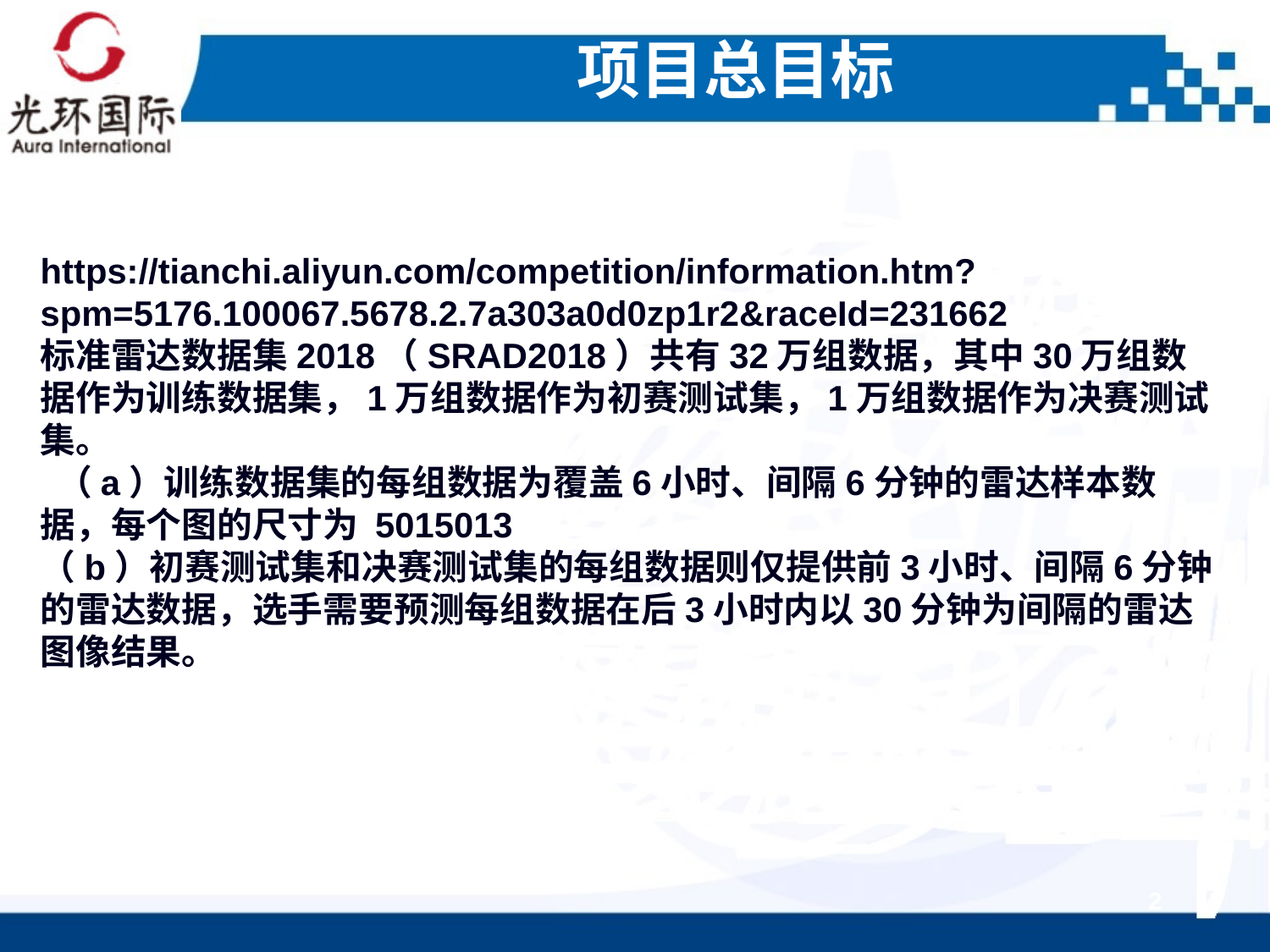

项目总目标

https://tianchi.aliyun.com/competition/information.htm?spm=5176.100067.5678.2.7a303a0d0zp1r2&raceId=231662
标准雷达数据集2018（SRAD2018）共有32万组数据，其中30万组数据作为训练数据集，1万组数据作为初赛测试集，1万组数据作为决赛测试集。
 （a）训练数据集的每组数据为覆盖6小时、间隔6分钟的雷达样本数据，每个图的尺寸为 5015013
（b）初赛测试集和决赛测试集的每组数据则仅提供前3小时、间隔6分钟的雷达数据，选手需要预测每组数据在后3小时内以30分钟为间隔的雷达图像结果。

2